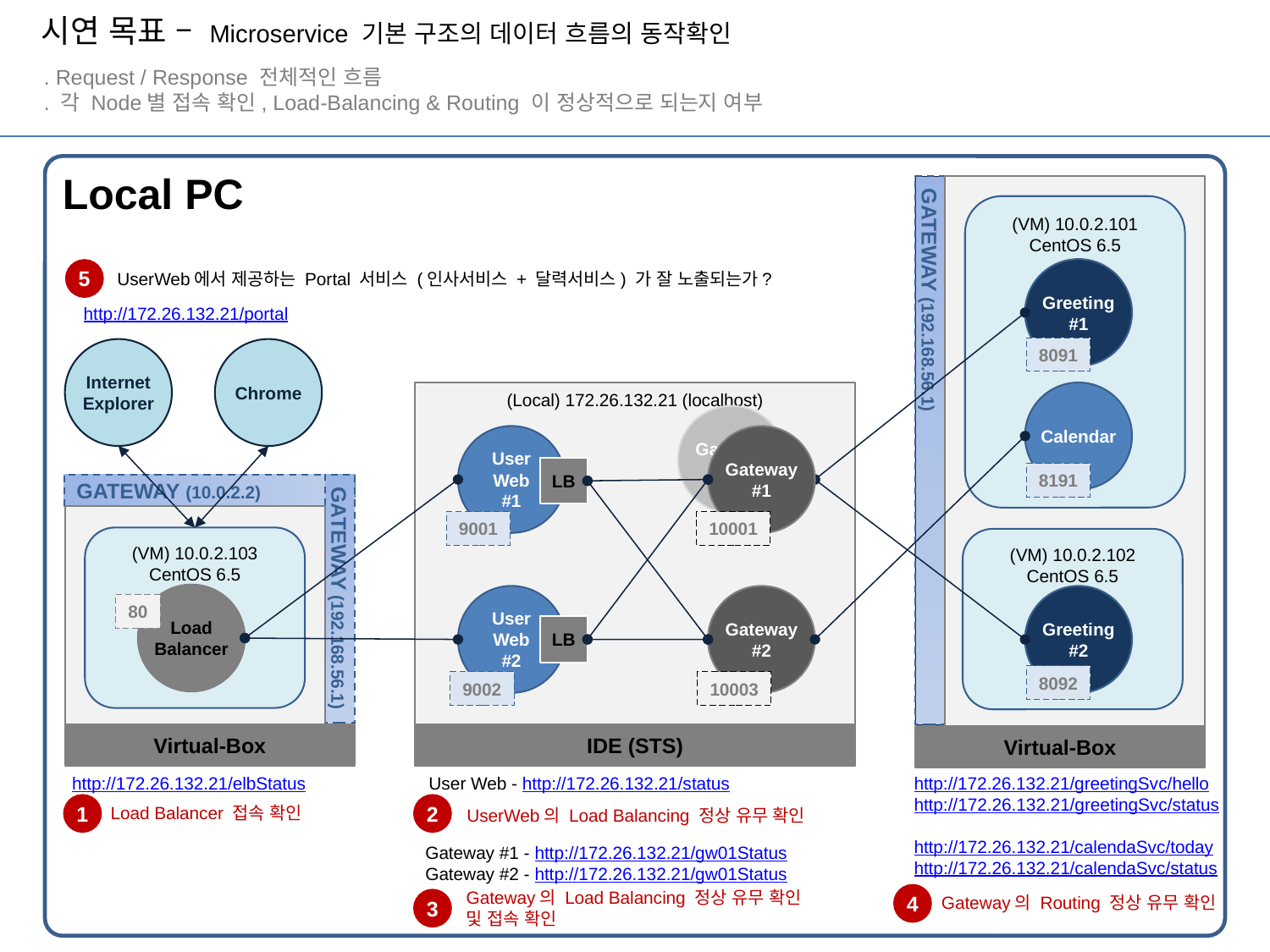

시연 목표 – Microservice 기본 구조의 데이터 흐름의 동작확인
. Request / Response 전체적인 흐름
. 각 Node별 접속 확인, Load-Balancing & Routing 이 정상적으로 되는지 여부
Local PC
GATEWAY (192.168.56.1)

(VM) 10.0.2.101
CentOS 6.5
Greeting
#1
5
UserWeb에서 제공하는 Portal 서비스 (인사서비스 + 달력서비스) 가 잘 노출되는가?
http://172.26.132.21/portal
8091
Internet
Explorer
Chrome
GATEWAY (10.0.2.2)
(Local) 172.26.132.21 (localhost)
Calendar
Gateway
#1
User
Web
#1
Gateway
#1
LB
8191
GATEWAY (192.168.56.1)

9001
10001
(VM) 10.0.2.103
CentOS 6.5
(VM) 10.0.2.102
CentOS 6.5
Load
Balancer
User
Web
#2
Gateway
#2
Greeting
#2
80
LB
8092
9002
10003
Virtual-Box
IDE (STS)
Virtual-Box
http://172.26.132.21/elbStatus
User Web - http://172.26.132.21/status
http://172.26.132.21/greetingSvc/hello
http://172.26.132.21/greetingSvc/status

http://172.26.132.21/calendaSvc/today
http://172.26.132.21/calendaSvc/status
1
Load Balancer 접속 확인
2
UserWeb의 Load Balancing 정상 유무 확인
Gateway #1 - http://172.26.132.21/gw01Status
Gateway #2 - http://172.26.132.21/gw01Status
Gateway의 Load Balancing 정상 유무 확인
및 접속 확인
Gateway의 Routing 정상 유무 확인
4
3